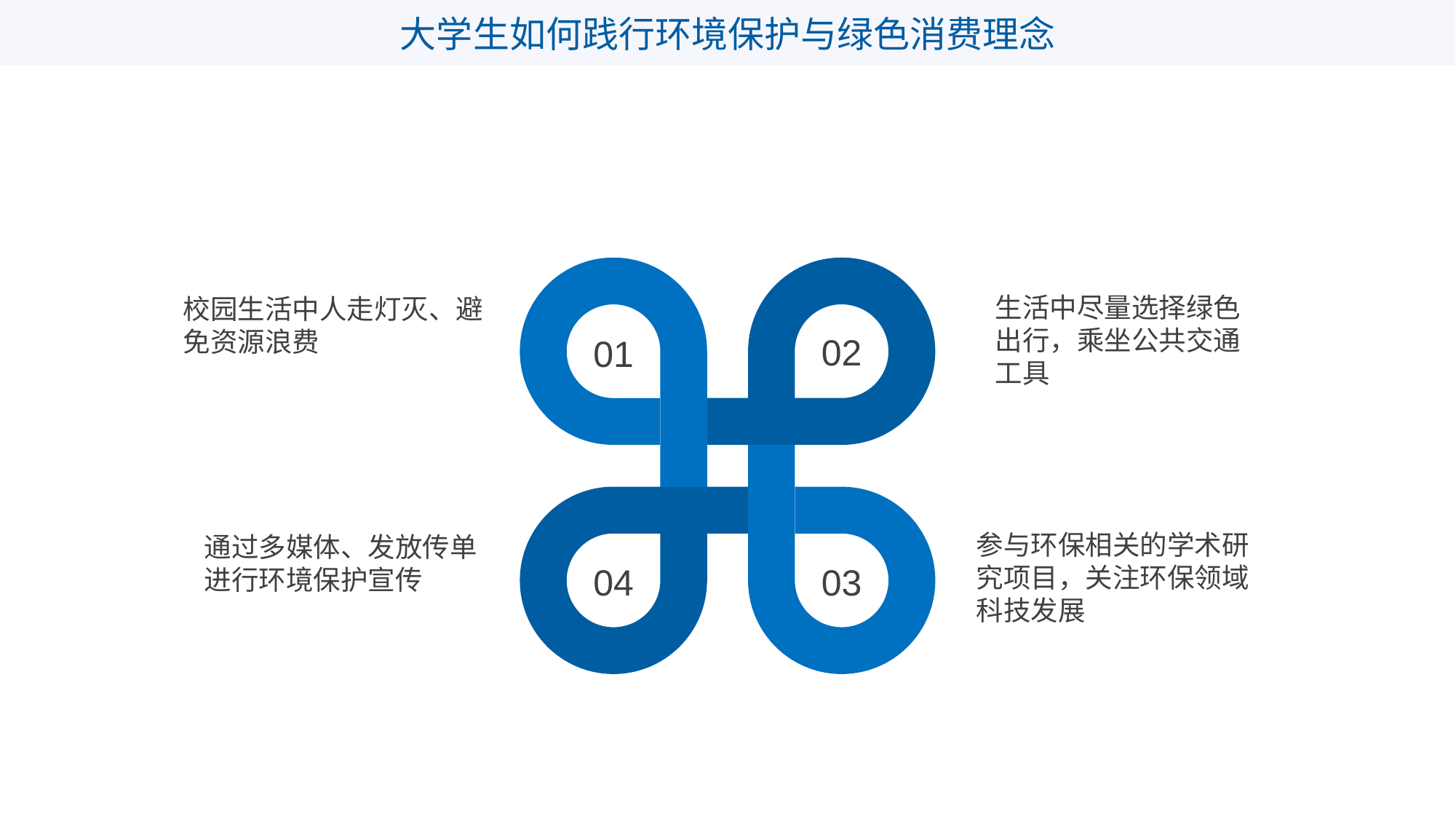

大学生如何践行环境保护与绿色消费理念

02
01

04
03
生活中尽量选择绿色出行，乘坐公共交通工具
校园生活中人走灯灭、避免资源浪费
参与环保相关的学术研究项目，关注环保领域科技发展
通过多媒体、发放传单进行环境保护宣传